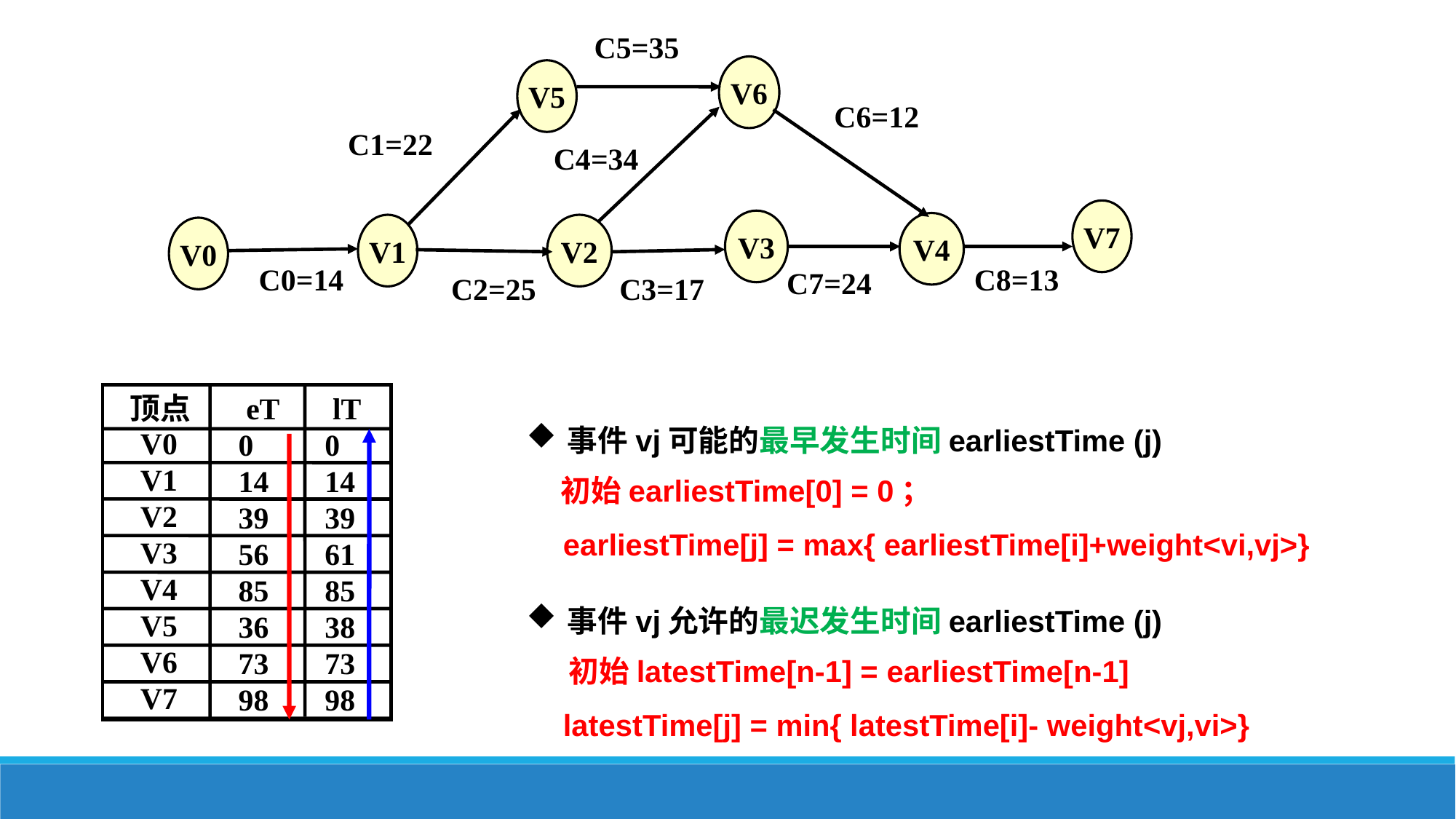

C5=35
V6
V5

C6=12

C1=22
C4=34
V7
V3
V4
V1
V2
V0

C8=13
C0=14
C7=24
C2=25
C3=17
顶点       eT       lT

事件vj可能的最早发生时间earliestTime (j)
      初始earliestTime[0] = 0；
      earliestTime[j] = max{ earliestTime[i]+weight<vi,vj>}

事件vj允许的最迟发生时间earliestTime (j)
       初始latestTime[n-1] = earliestTime[n-1]
      latestTime[j] = min{ latestTime[i]- weight<vj,vi>}
V0
V1
V2
V3
V4
V5
V6
V7
0
14
39
56
85
36
73
98
0
14
39
61
85
38
73
98